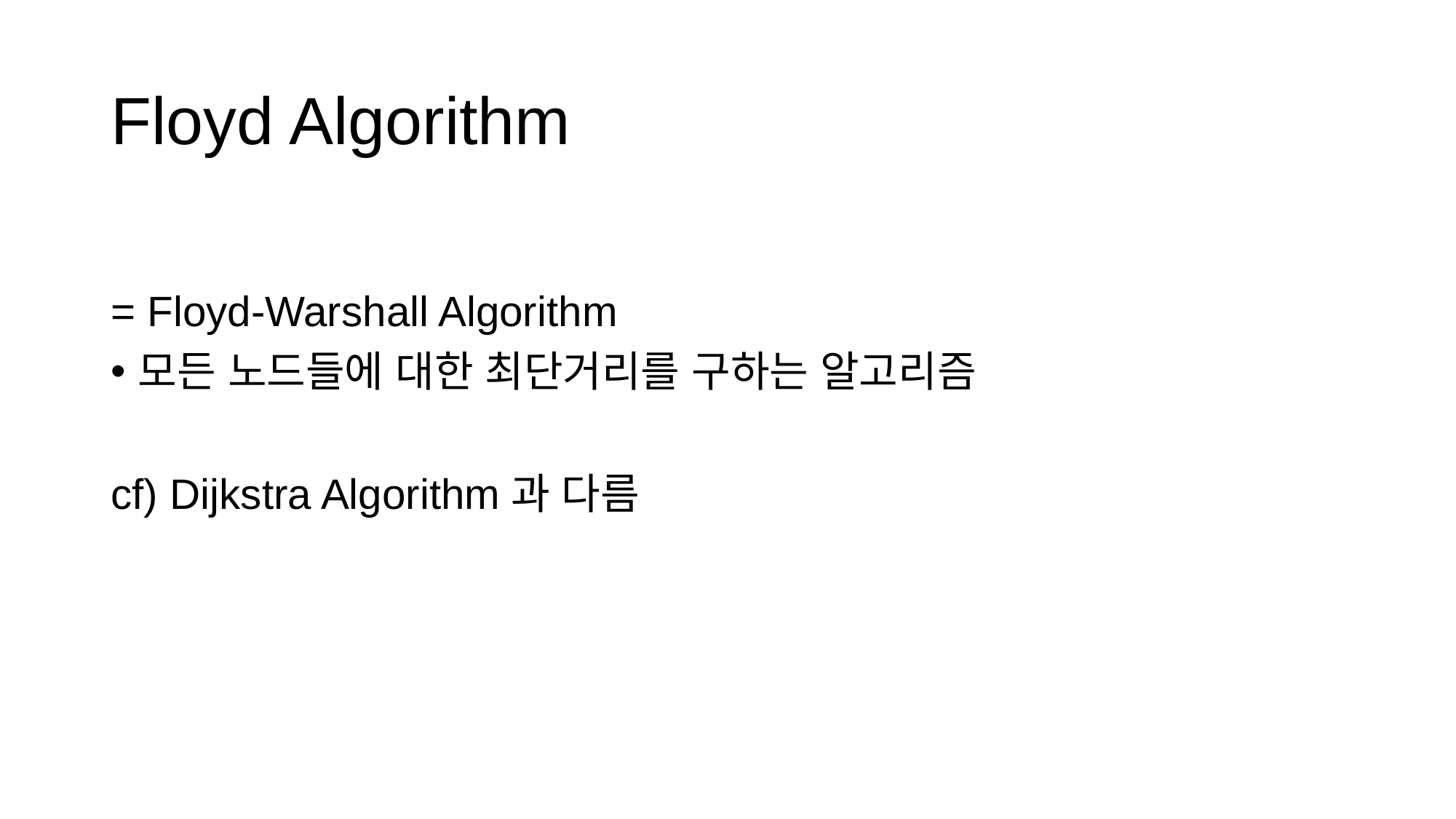

# Floyd Algorithm

= Floyd-Warshall Algorithm
모든 노드들에 대한 최단거리를 구하는 알고리즘

cf) Dijkstra Algorithm과 다름